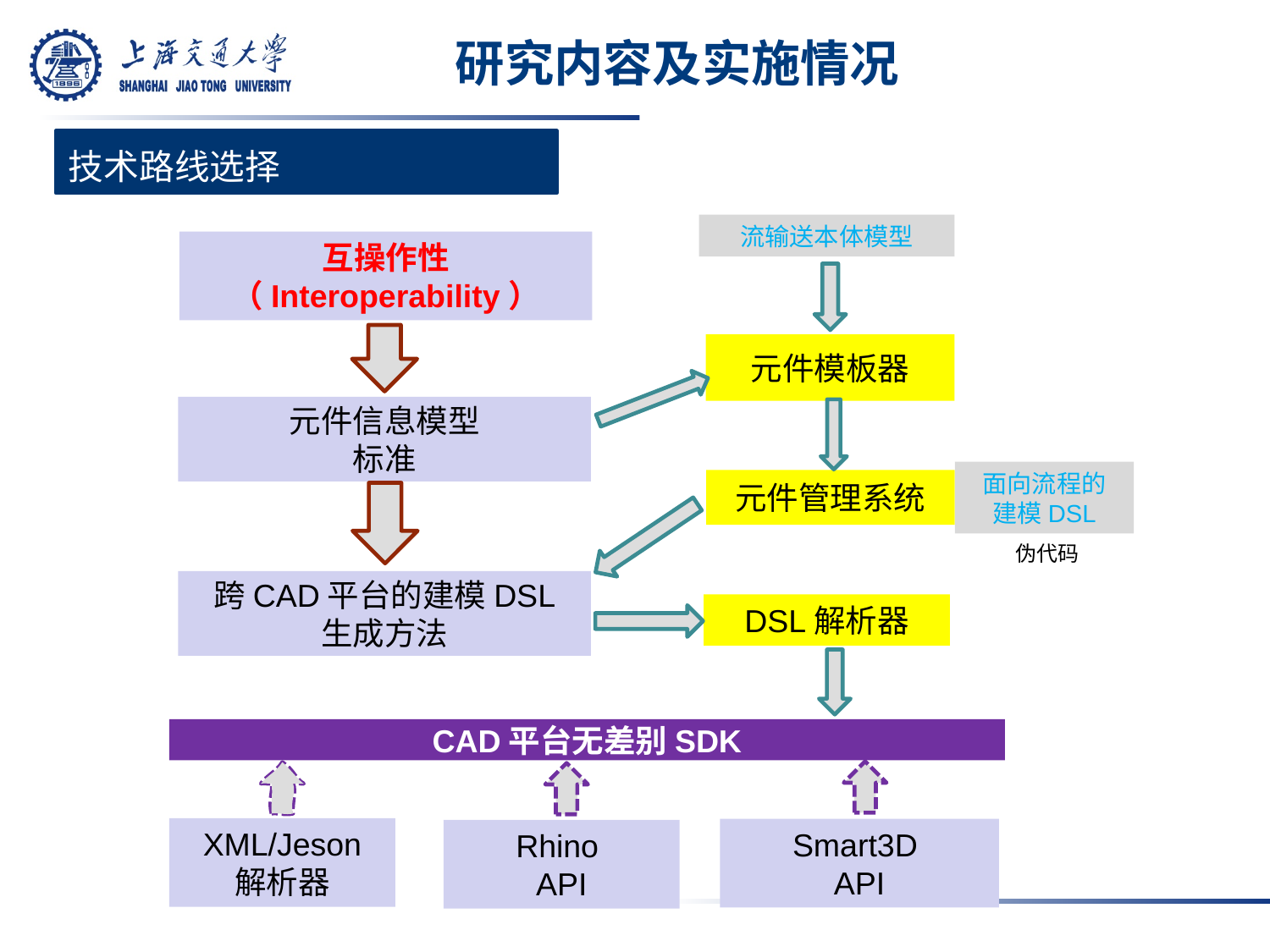

# 研究内容及实施情况
技术路线选择
流输送本体模型
互操作性
（Interoperability）

元件模板器

元件信息模型
标准

面向流程的
建模DSL
元件管理系统

伪代码
跨CAD平台的建模DSL
生成方法
DSL解析器

CAD平台无差别SDK

XML/Jeson
解析器
Smart3D
API
Rhino
API